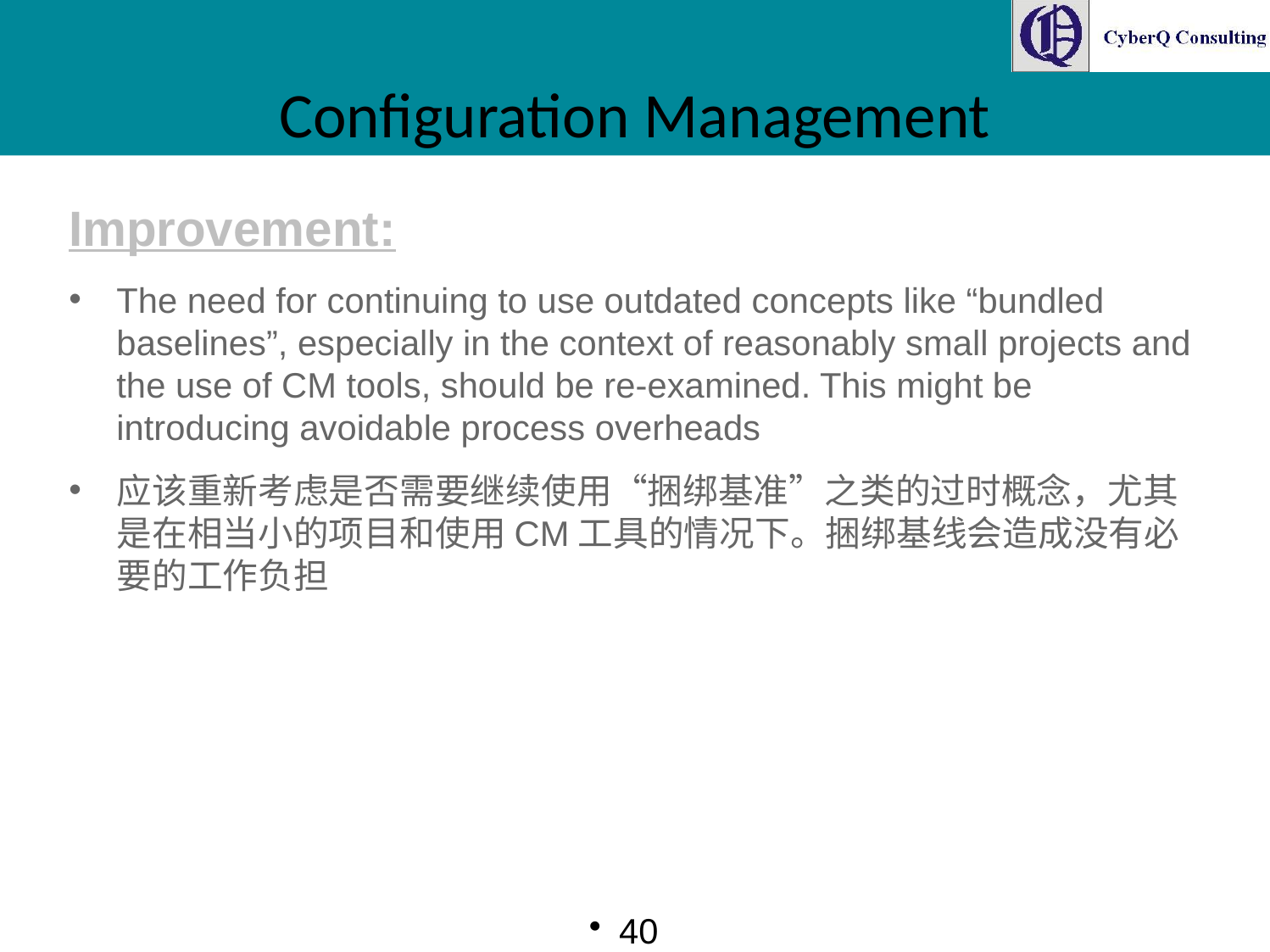

# Configuration Management
Improvement:
The need for continuing to use outdated concepts like “bundled baselines”, especially in the context of reasonably small projects and the use of CM tools, should be re-examined. This might be introducing avoidable process overheads
应该重新考虑是否需要继续使用“捆绑基准”之类的过时概念，尤其是在相当小的项目和使用CM工具的情况下。捆绑基线会造成没有必要的工作负担

40